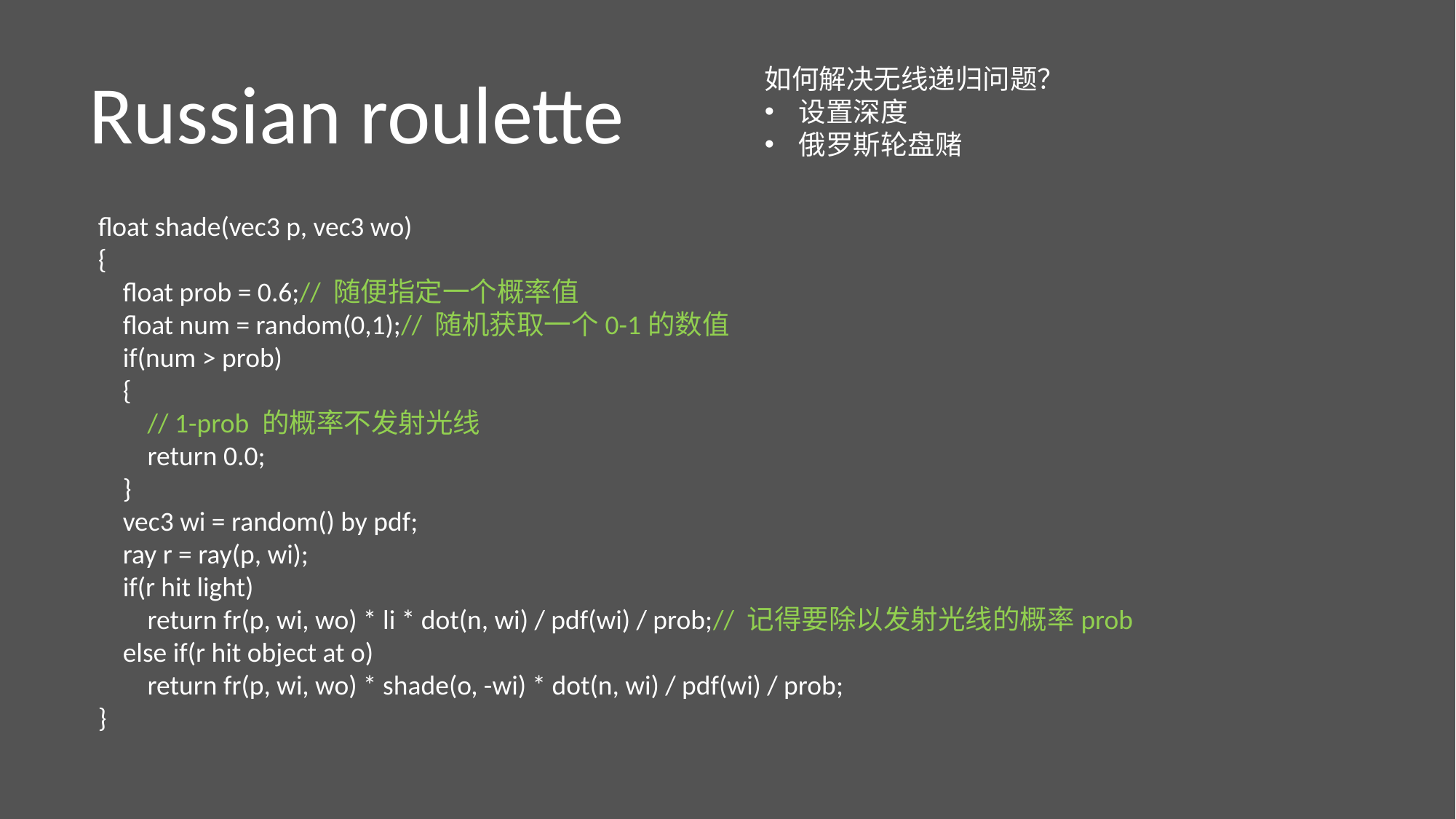

Russian roulette
如何解决无线递归问题？
设置深度
俄罗斯轮盘赌
float shade(vec3 p, vec3 wo)
{
    float prob = 0.6;// 随便指定一个概率值
    float num = random(0,1);// 随机获取一个0-1的数值
    if(num > prob)
    {
        // 1-prob 的概率不发射光线
        return 0.0;
    }
    vec3 wi = random() by pdf;
    ray r = ray(p, wi);
    if(r hit light)
        return fr(p, wi, wo) * li * dot(n, wi) / pdf(wi) / prob;// 记得要除以发射光线的概率prob
    else if(r hit object at o)
        return fr(p, wi, wo) * shade(o, -wi) * dot(n, wi) / pdf(wi) / prob;
}